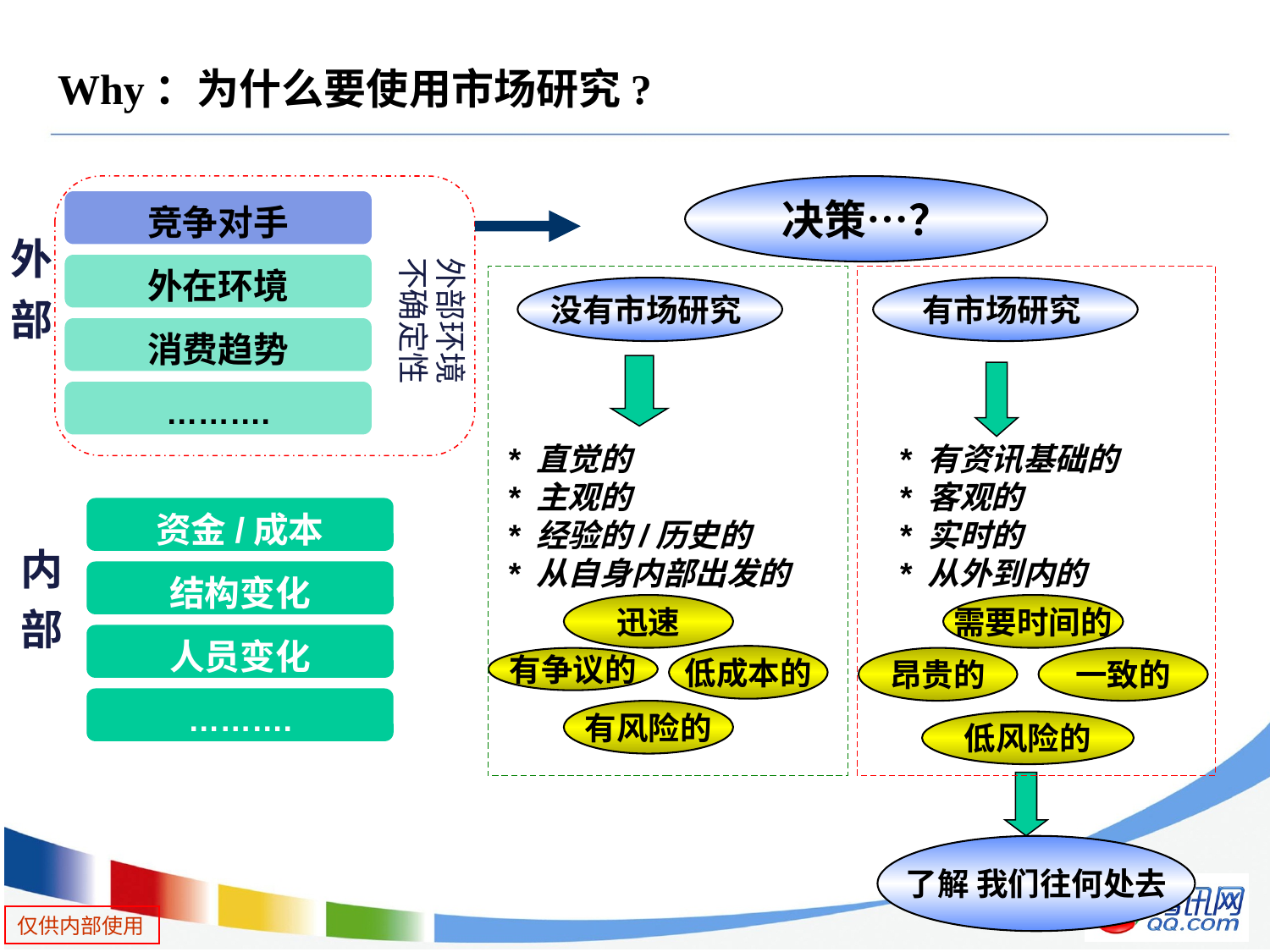

# Why：为什么要使用市场研究?

决策…？
竞争对手
外部

外部环境
不确定性
外在环境

没有市场研究
有市场研究
消费趋势

……….
* 直觉的
* 主观的
* 经验的/历史的
* 从自身内部出发的
* 有资讯基础的
* 客观的
* 实时的
* 从外到内的
资金/成本
内部
结构变化
迅速
需要时间的
人员变化
低成本的
有争议的
昂贵的
一致的
……….
有风险的
低风险的

了解 我们往何处去